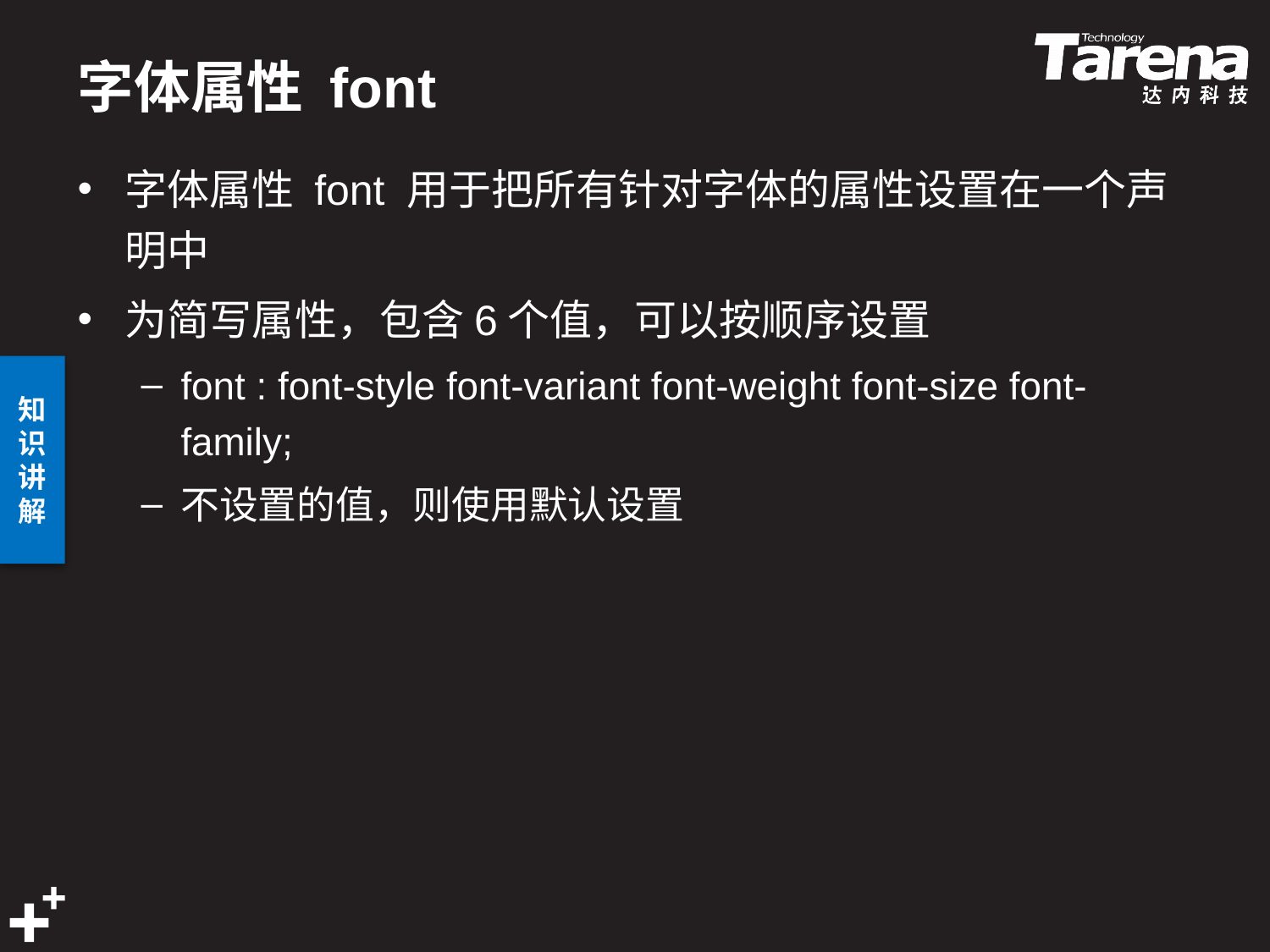

# 字体属性 font
字体属性 font 用于把所有针对字体的属性设置在一个声明中
为简写属性，包含6个值，可以按顺序设置
font : font-style font-variant font-weight font-size font-family;
不设置的值，则使用默认设置